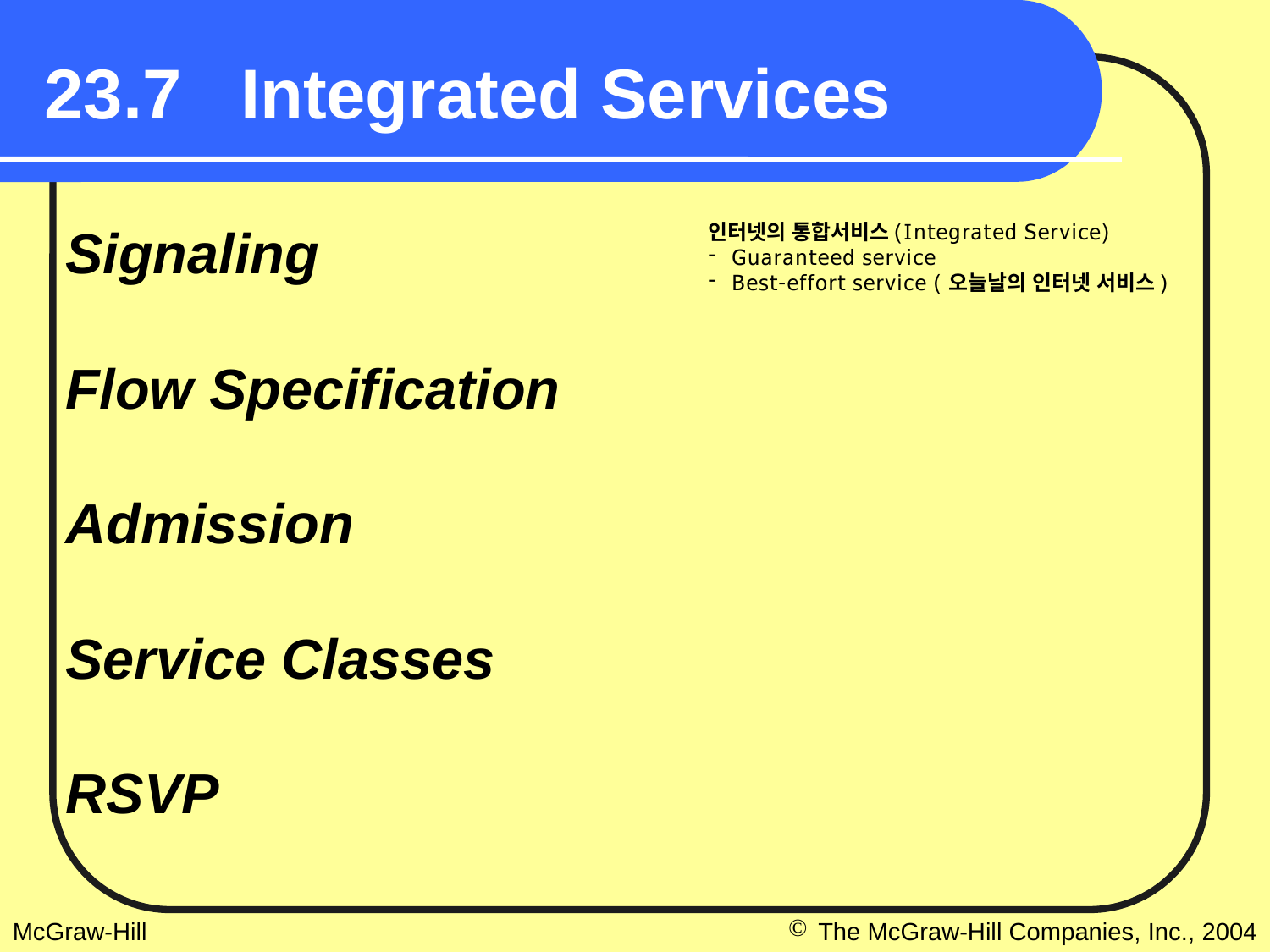

23.7   Integrated Services
Signaling
인터넷의 통합서비스(Integrated Service)
Guaranteed service
Best-effort service (오늘날의 인터넷 서비스)
Flow Specification
Admission
Service Classes
RSVP